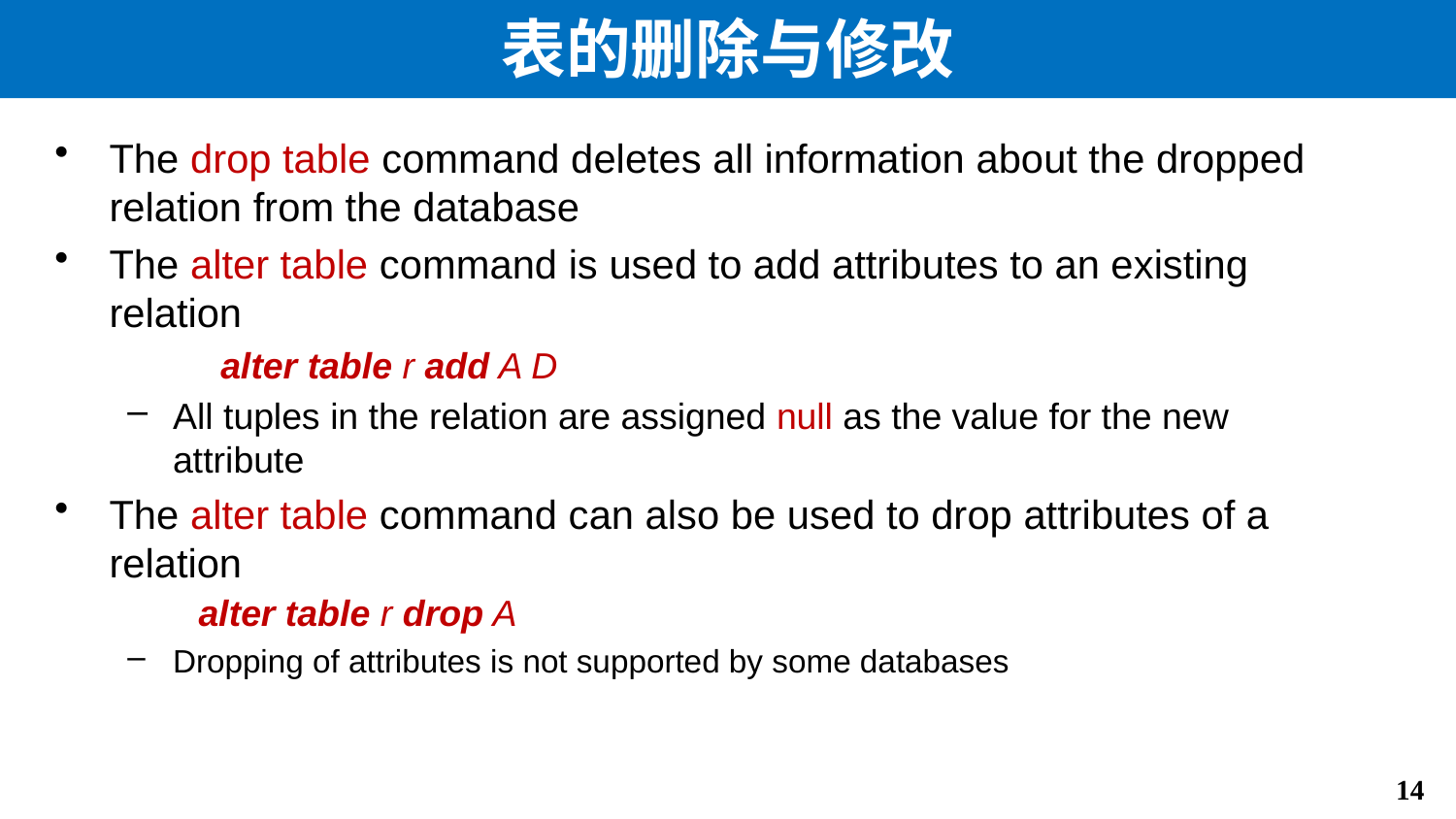

# 表的删除与修改
The drop table command deletes all information about the dropped relation from the database
The alter table command is used to add attributes to an existing relation
	  alter table r add A D
All tuples in the relation are assigned null as the value for the new attribute
The alter table command can also be used to drop attributes of a relation
        alter table r drop A
Dropping of attributes is not supported by some databases